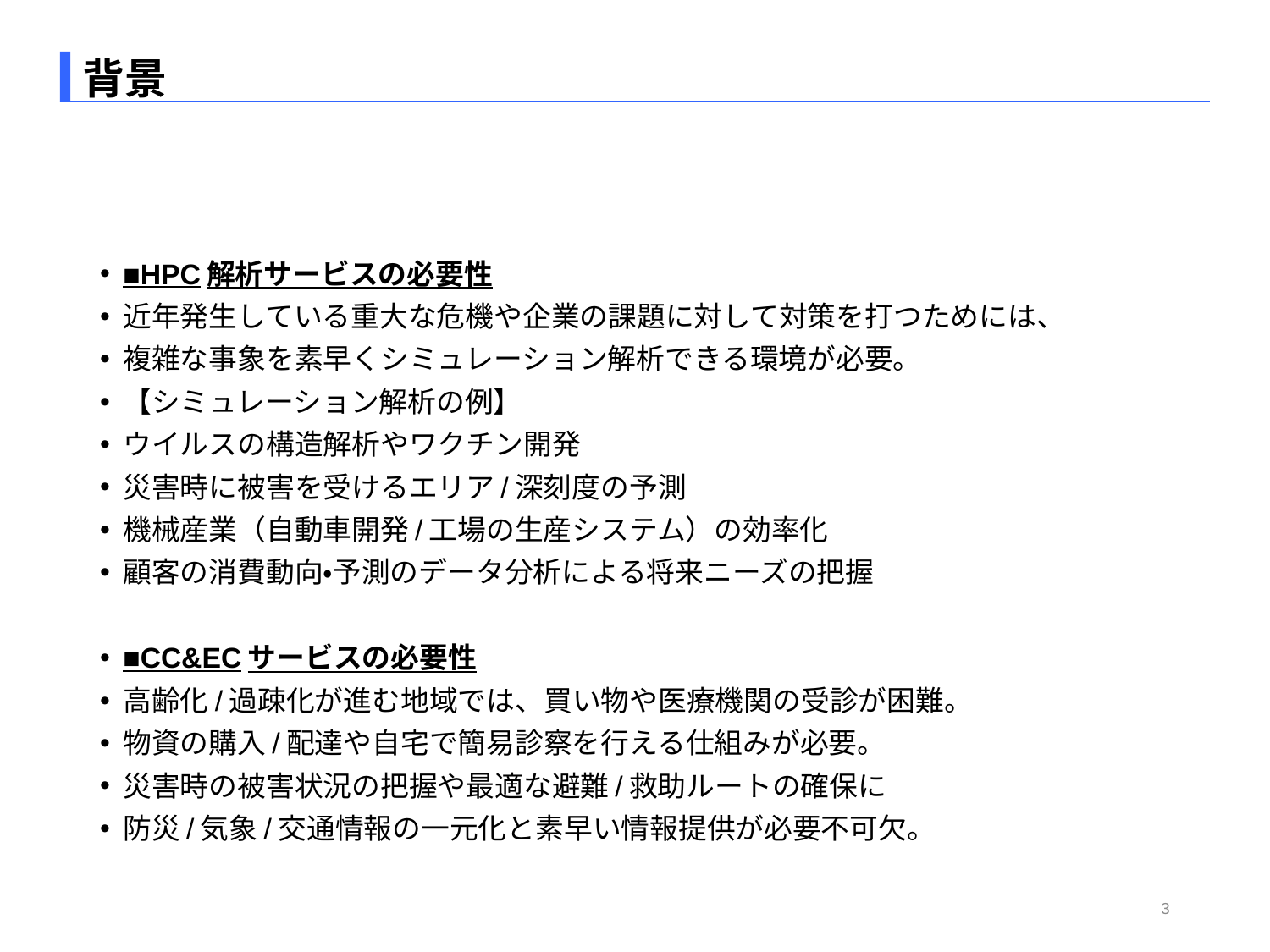

背景

#
■HPC解析サービスの必要性
近年発生している重大な危機や企業の課題に対して対策を打つためには、
複雑な事象を素早くシミュレーション解析できる環境が必要。
【シミュレーション解析の例】
ウイルスの構造解析やワクチン開発
災害時に被害を受けるエリア/深刻度の予測
機械産業（自動車開発/工場の生産システム）の効率化
顧客の消費動向・予測のデータ分析による将来ニーズの把握

■CC&ECサービスの必要性
高齢化/過疎化が進む地域では、買い物や医療機関の受診が困難。
物資の購入/配達や自宅で簡易診察を行える仕組みが必要。
災害時の被害状況の把握や最適な避難/救助ルートの確保に
防災/気象/交通情報の一元化と素早い情報提供が必要不可欠。

3